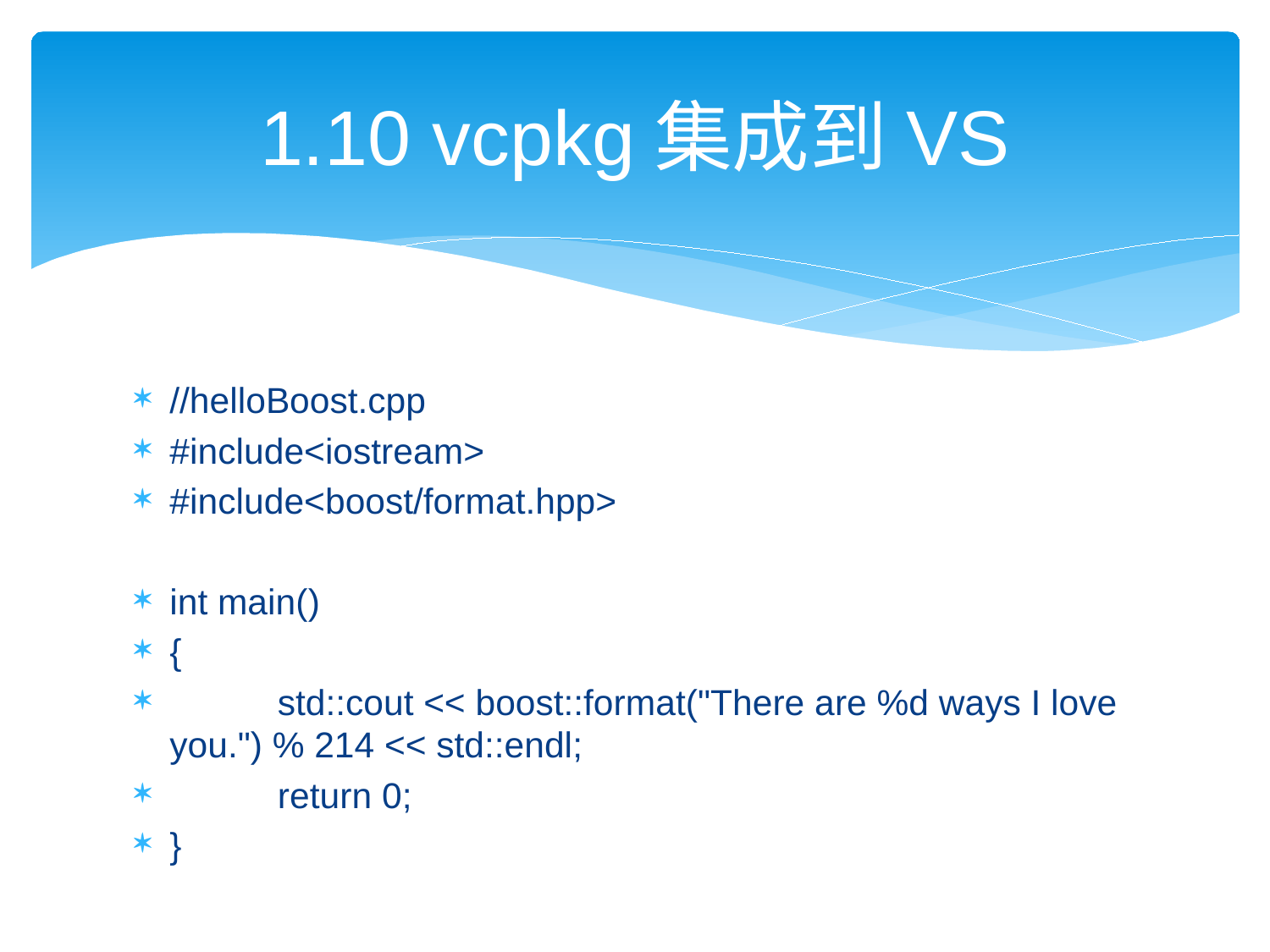

# 1.10 vcpkg集成到VS
//helloBoost.cpp
#include<iostream>
#include<boost/format.hpp>

int main()
{
	std::cout << boost::format("There are %d ways I love you.") % 214 << std::endl;
	return 0;
}